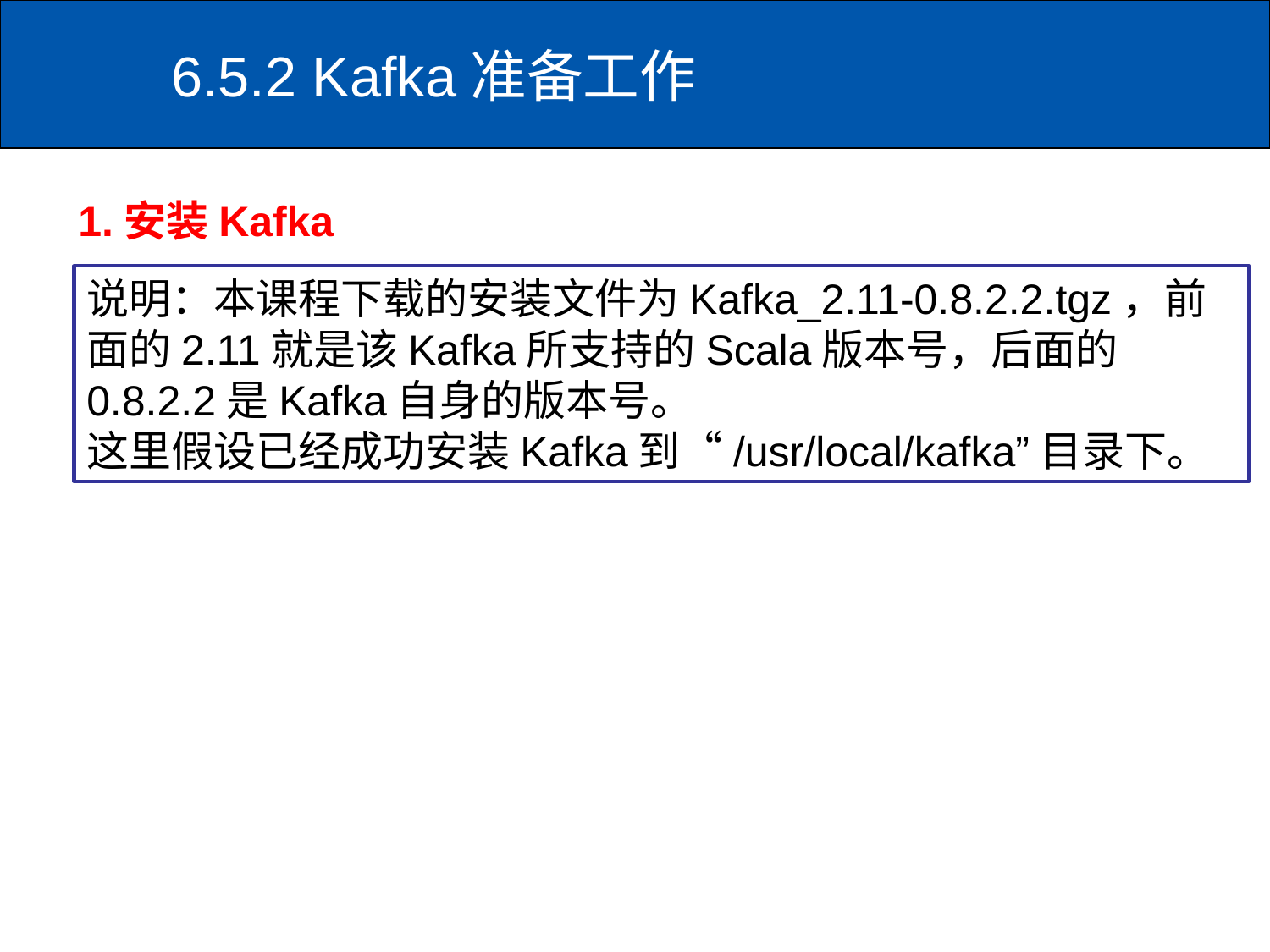

# 6.5.2 Kafka准备工作
1.安装Kafka
说明：本课程下载的安装文件为Kafka_2.11-0.8.2.2.tgz，前面的2.11就是该Kafka所支持的Scala版本号，后面的0.8.2.2是Kafka自身的版本号。
这里假设已经成功安装Kafka到“/usr/local/kafka”目录下。